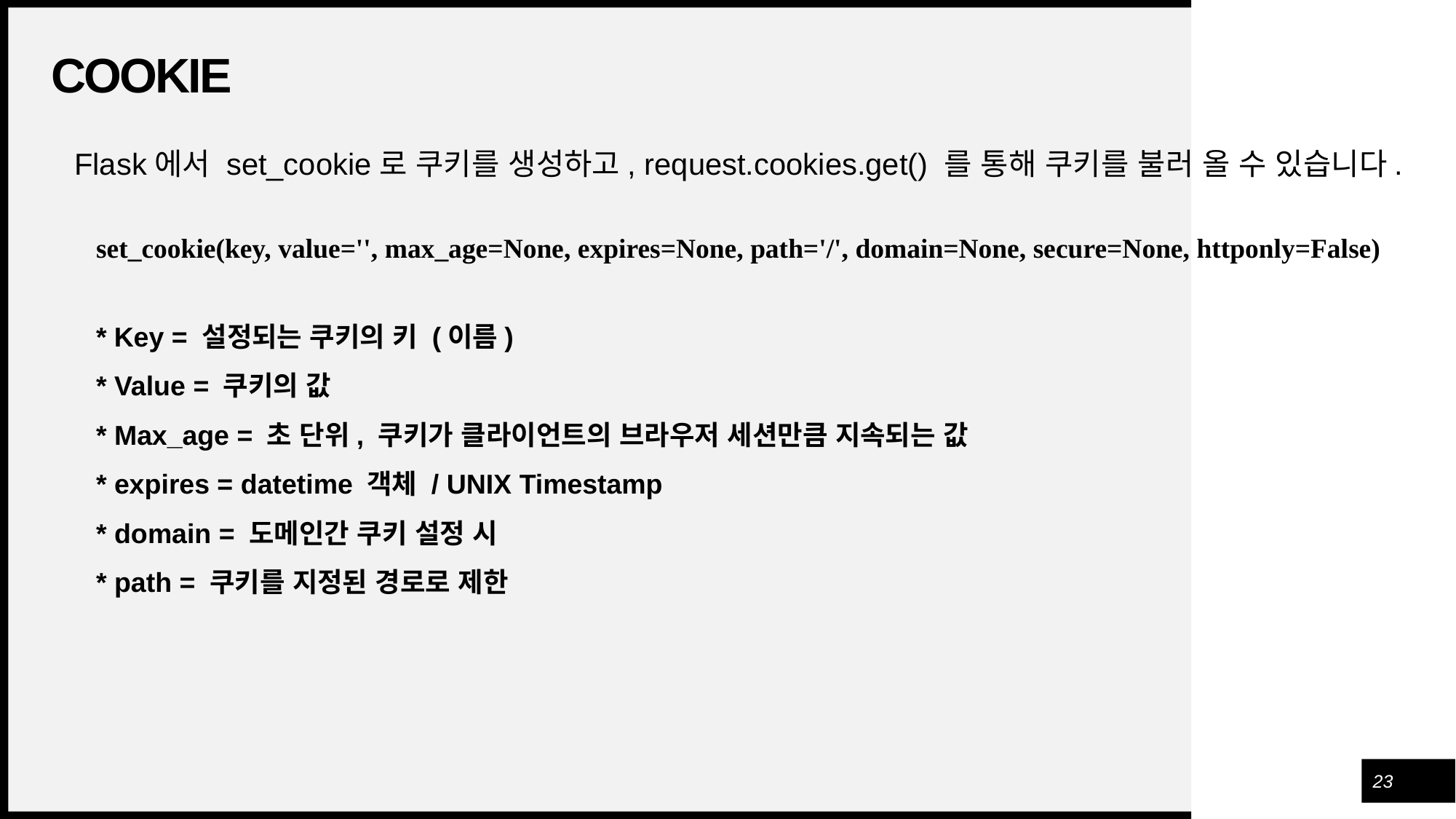

# Cookie
Flask에서 set_cookie로 쿠키를 생성하고, request.cookies.get() 를 통해 쿠키를 불러 올 수 있습니다.
set_cookie(key, value='', max_age=None, expires=None, path='/', domain=None, secure=None, httponly=False)
* Key = 설정되는 쿠키의 키 (이름)
* Value = 쿠키의 값
* Max_age = 초 단위, 쿠키가 클라이언트의 브라우저 세션만큼 지속되는 값
* expires = datetime 객체 / UNIX Timestamp
* domain = 도메인간 쿠키 설정 시
* path = 쿠키를 지정된 경로로 제한
23